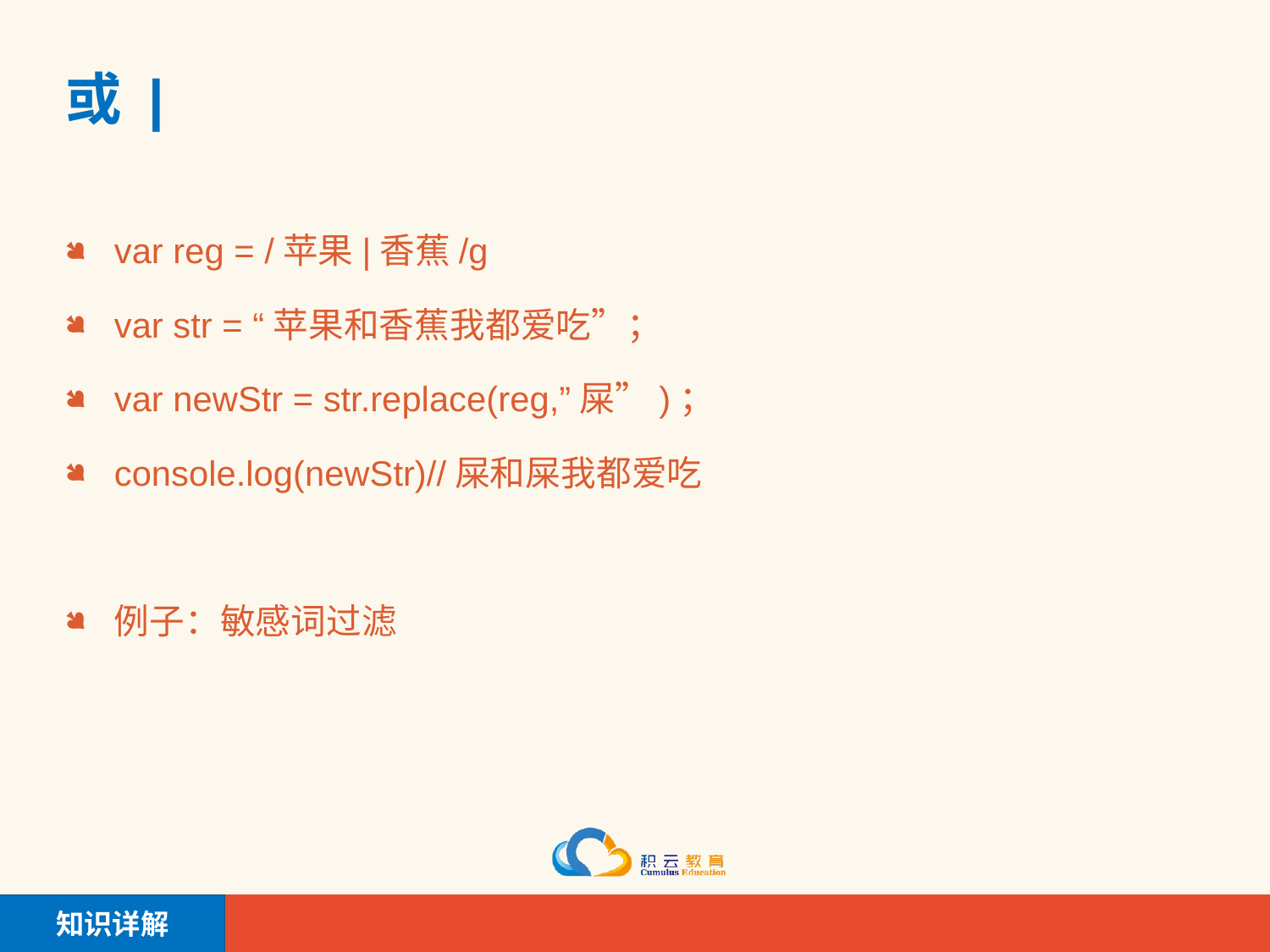

# 或 |
var reg = /苹果|香蕉/g
var str = “苹果和香蕉我都爱吃”；
var newStr = str.replace(reg,”屎”)；
console.log(newStr)//屎和屎我都爱吃

例子：敏感词过滤